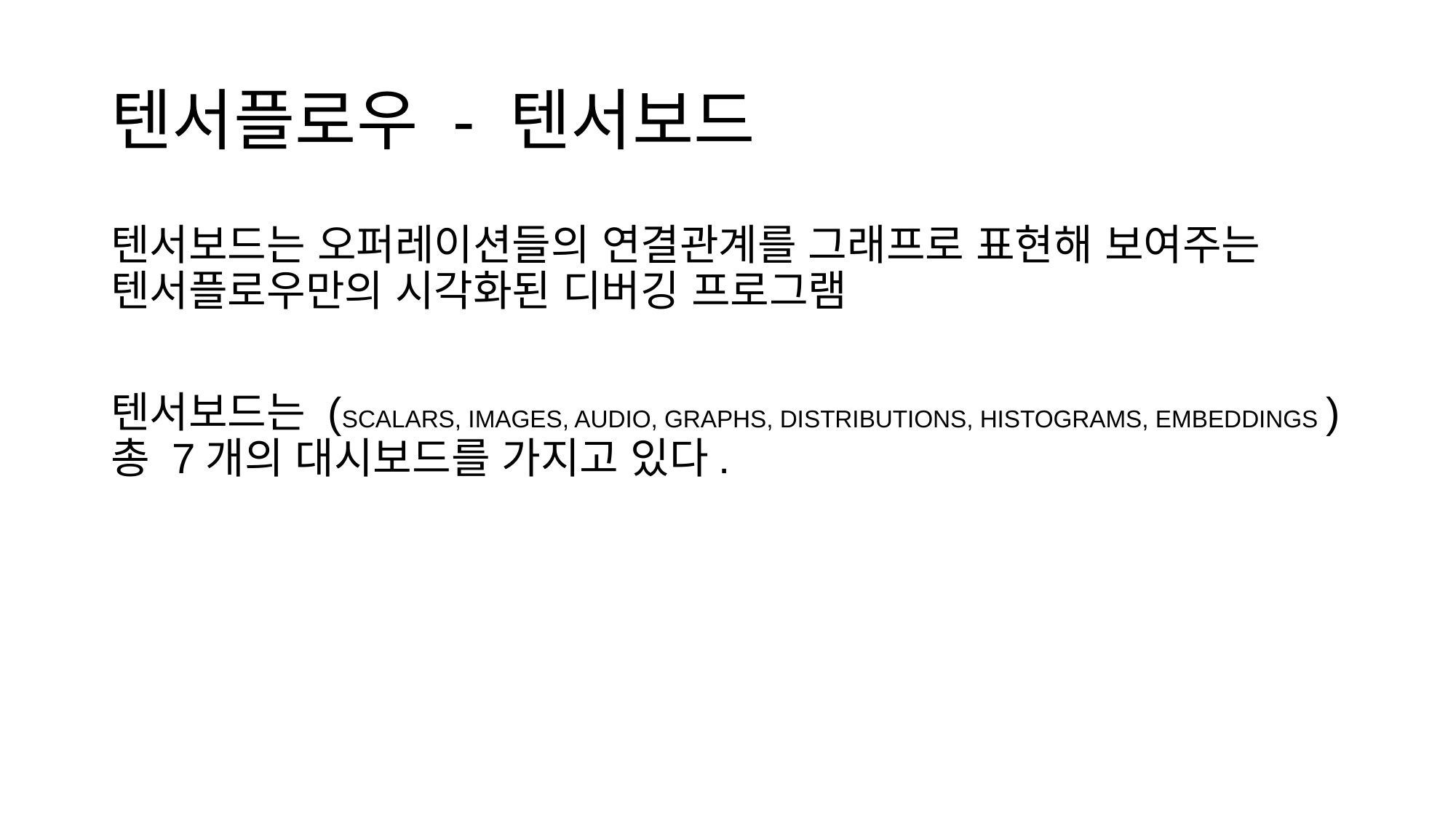

# 텐서플로우 - 텐서보드
텐서보드는 오퍼레이션들의 연결관계를 그래프로 표현해 보여주는 텐서플로우만의 시각화된 디버깅 프로그램

텐서보드는 (SCALARS, IMAGES, AUDIO, GRAPHS, DISTRIBUTIONS, HISTOGRAMS, EMBEDDINGS )총 7개의 대시보드를 가지고 있다.